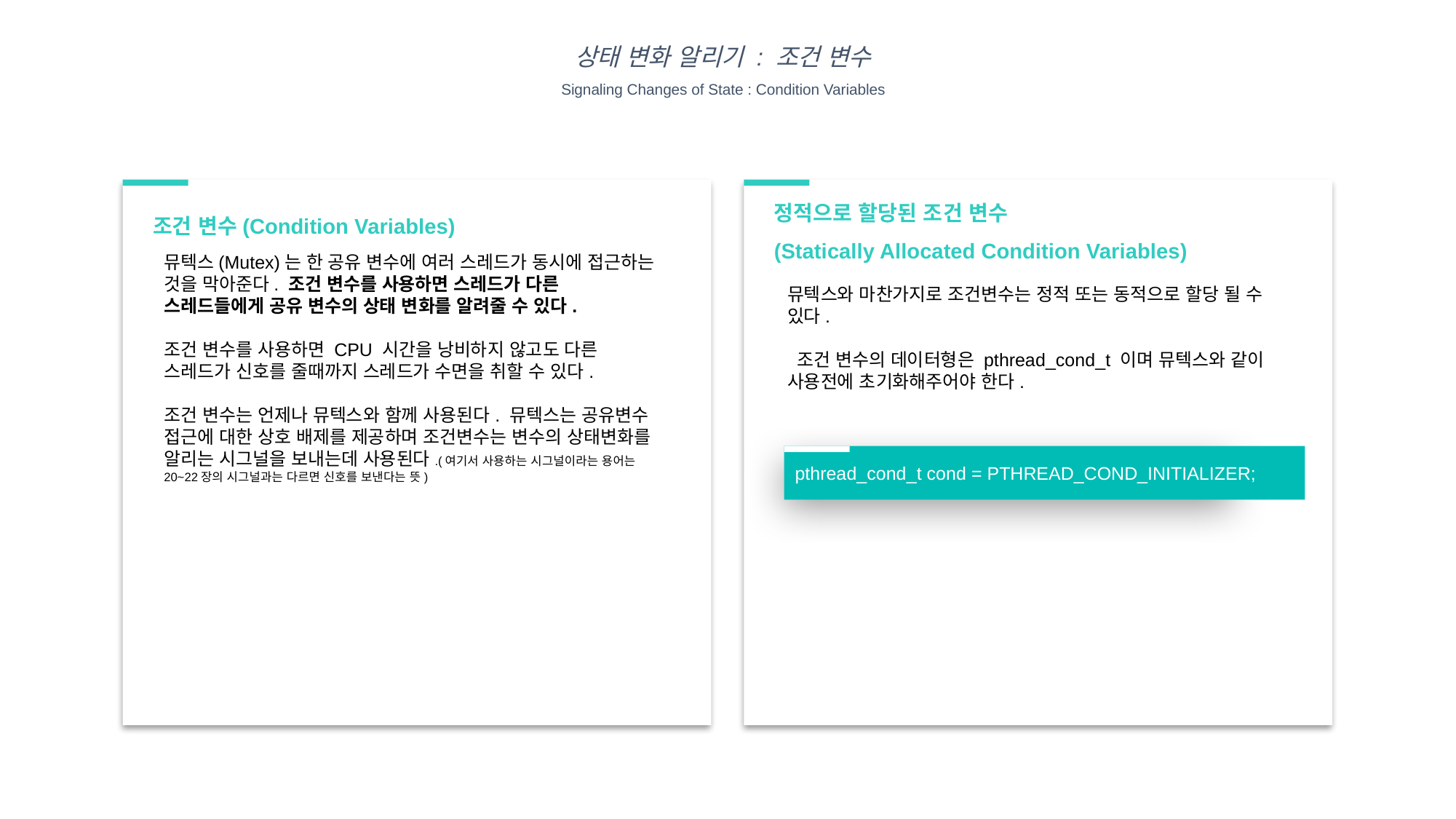

상태 변화 알리기 : 조건 변수
Signaling Changes of State : Condition Variables
조건 변수(Condition Variables)

정적으로 할당된 조건 변수
(Statically Allocated Condition Variables)

뮤텍스(Mutex)는 한 공유 변수에 여러 스레드가 동시에 접근하는 것을 막아준다. 조건 변수를 사용하면 스레드가 다른 스레드들에게 공유 변수의 상태 변화를 알려줄 수 있다.

조건 변수를 사용하면 CPU 시간을 낭비하지 않고도 다른 스레드가 신호를 줄때까지 스레드가 수면을 취할 수 있다.

조건 변수는 언제나 뮤텍스와 함께 사용된다. 뮤텍스는 공유변수 접근에 대한 상호 배제를 제공하며 조건변수는 변수의 상태변화를 알리는 시그널을 보내는데 사용된다.(여기서 사용하는 시그널이라는 용어는 20~22장의 시그널과는 다르면 신호를 보낸다는 뜻)

뮤텍스와 마찬가지로 조건변수는 정적 또는 동적으로 할당 될 수 있다.

 조건 변수의 데이터형은 pthread_cond_t 이며 뮤텍스와 같이 사용전에 초기화해주어야 한다.

pthread_cond_t cond = PTHREAD_COND_INITIALIZER;

pthread_mutex_destroy(): 자동 또는 동적으로 할당된 뮤텍스가 		 더 이상 필요 없으면 제거해야 한다.